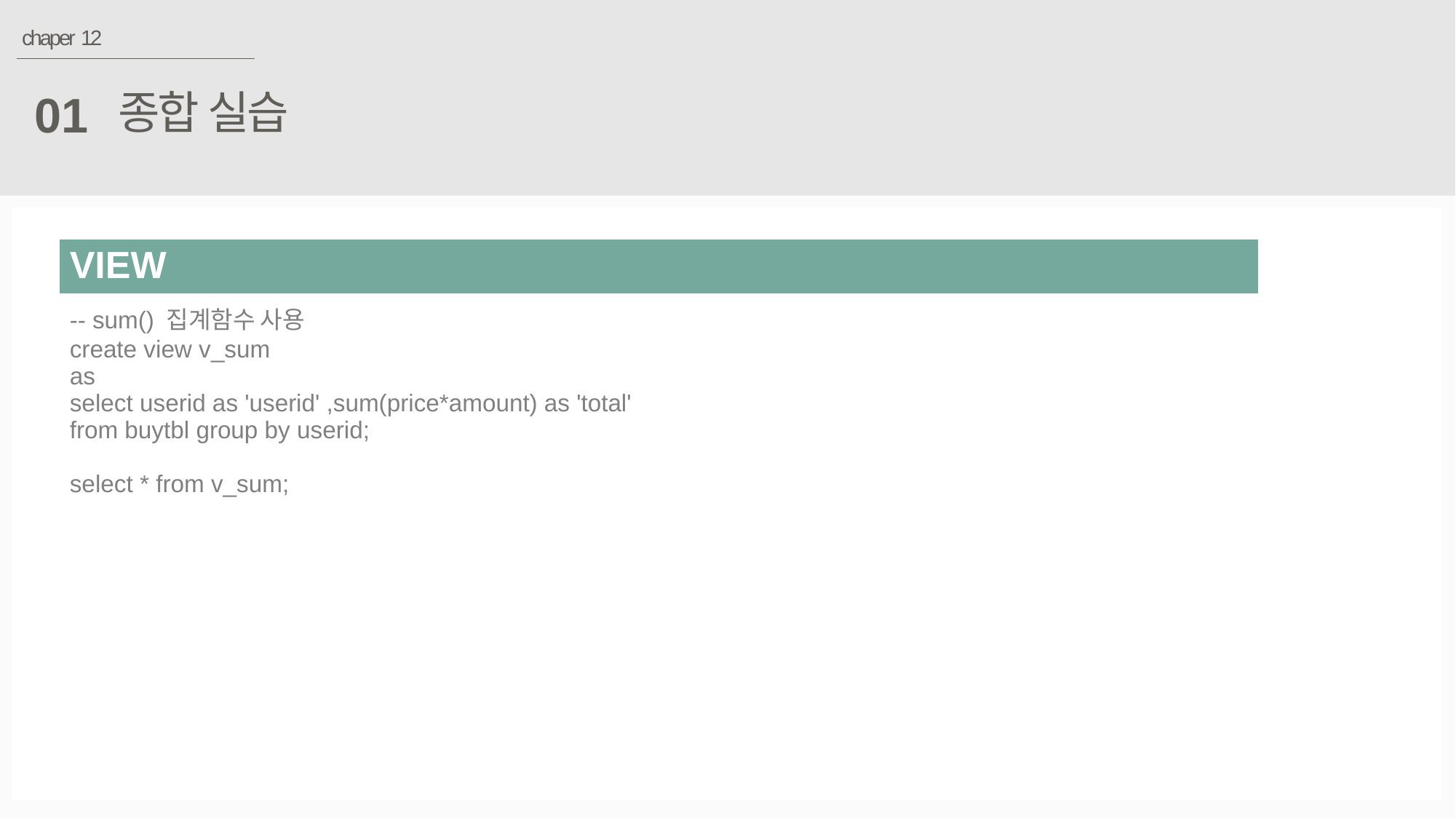

chaper  12
종합 실습
01

| VIEW |
| --- |
| -- sum() 집계함수 사용 create view v\_sum as select userid as 'userid' ,sum(price\*amount) as 'total' from buytbl group by userid; select \* from v\_sum; |